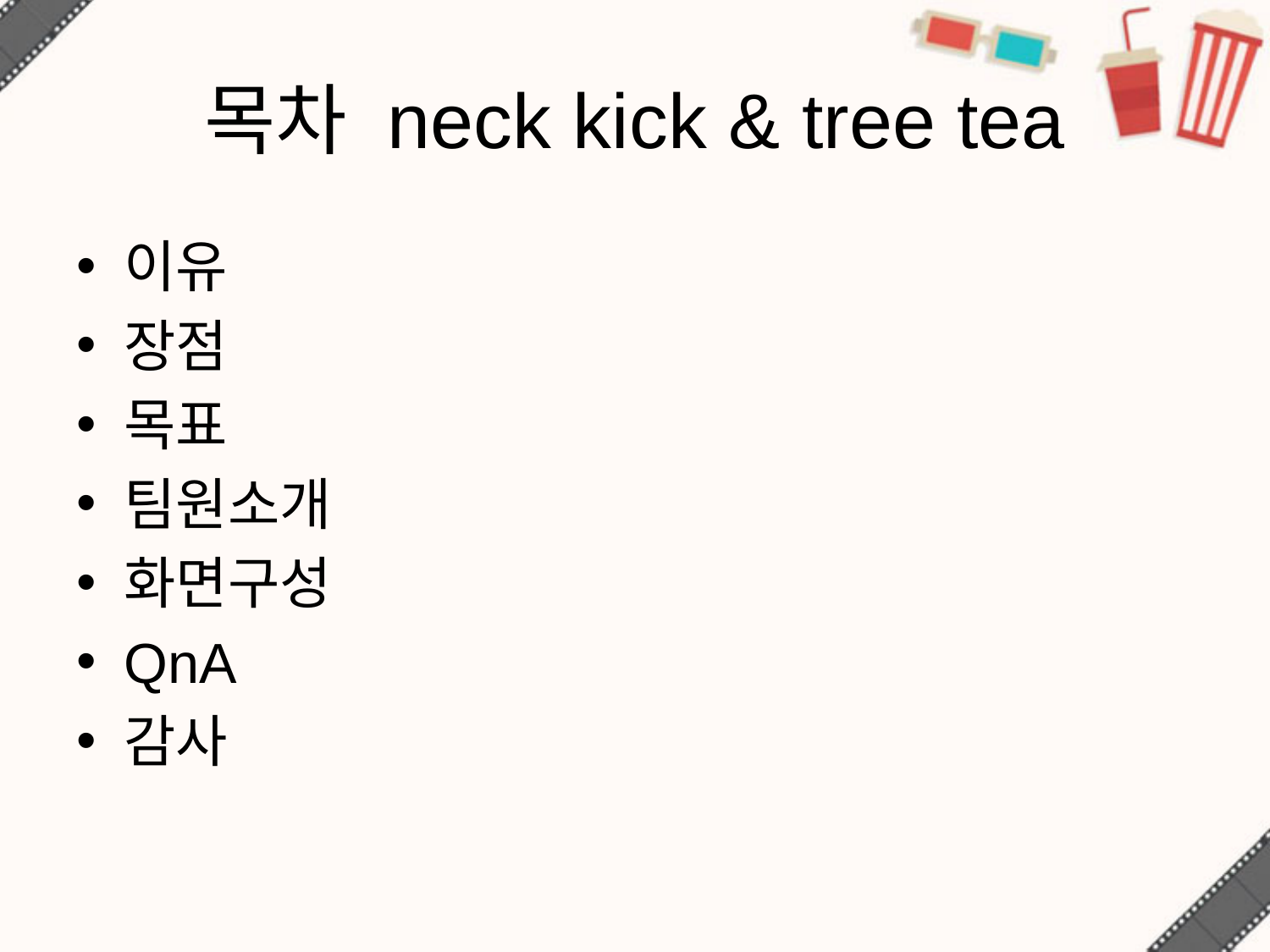

# 목차 neck kick & tree tea
이유
장점
목표
팀원소개
화면구성
QnA
감사